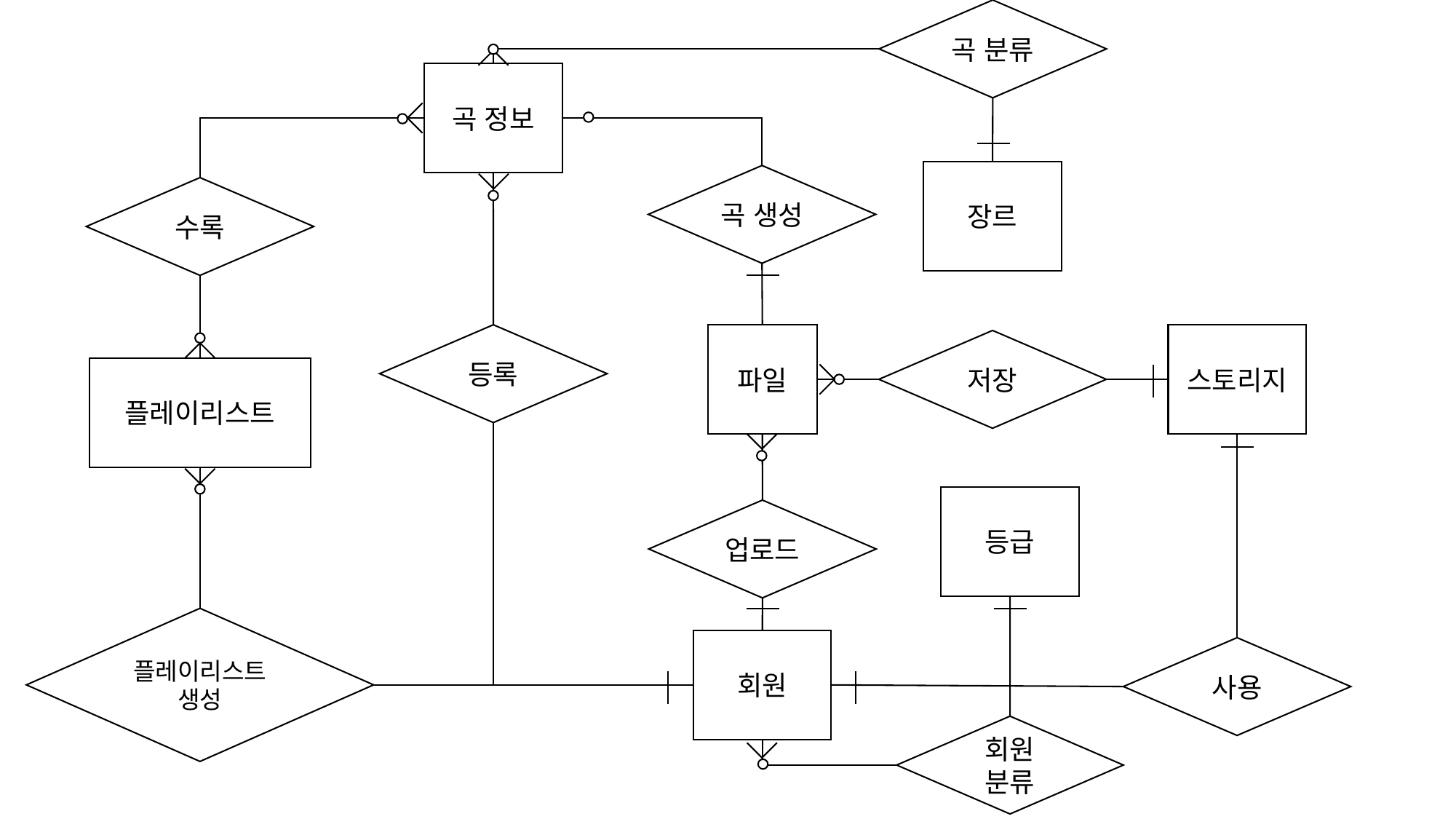

곡 분류

곡 정보

장르

곡 생성
수록

등록
파일
스토리지
저장

플레이리스트

등급
업로드
플레이리스트
생성
회원
사용
회원 분류